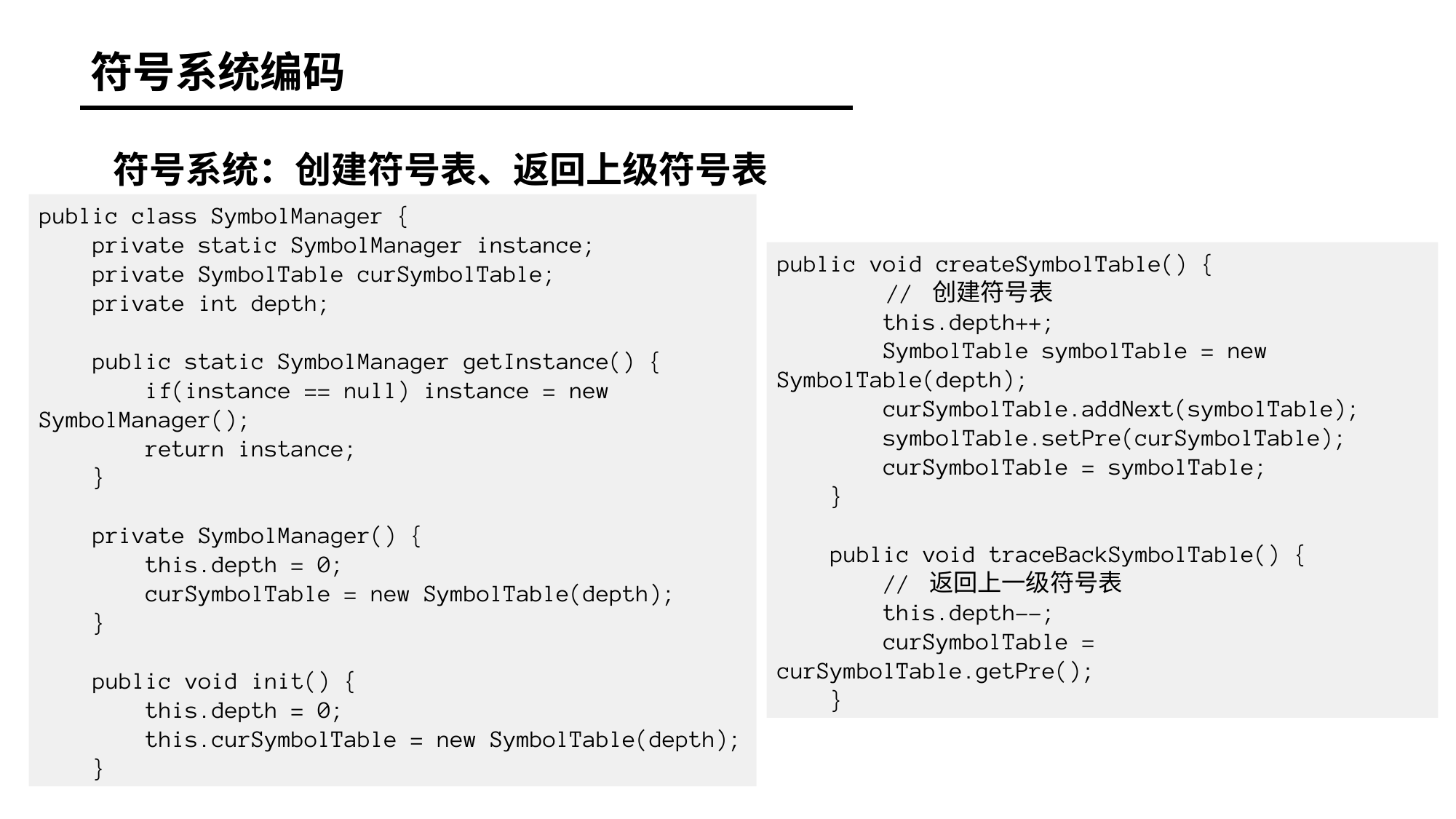

符号系统编码
符号系统：创建符号表、返回上级符号表
public class SymbolManager {
    private static SymbolManager instance;
    private SymbolTable curSymbolTable;
    private int depth;

    public static SymbolManager getInstance() {
        if(instance == null) instance = new SymbolManager();
        return instance;
    }

    private SymbolManager() {
        this.depth = 0;
        curSymbolTable = new SymbolTable(depth);
    }

    public void init() {
        this.depth = 0;
        this.curSymbolTable = new SymbolTable(depth);
    }
public void createSymbolTable() {
	// 创建符号表
        this.depth++;
        SymbolTable symbolTable = new SymbolTable(depth);
        curSymbolTable.addNext(symbolTable);
        symbolTable.setPre(curSymbolTable);
        curSymbolTable = symbolTable;
    }

    public void traceBackSymbolTable() {
        // 返回上一级符号表
        this.depth--;
        curSymbolTable = curSymbolTable.getPre();
    }